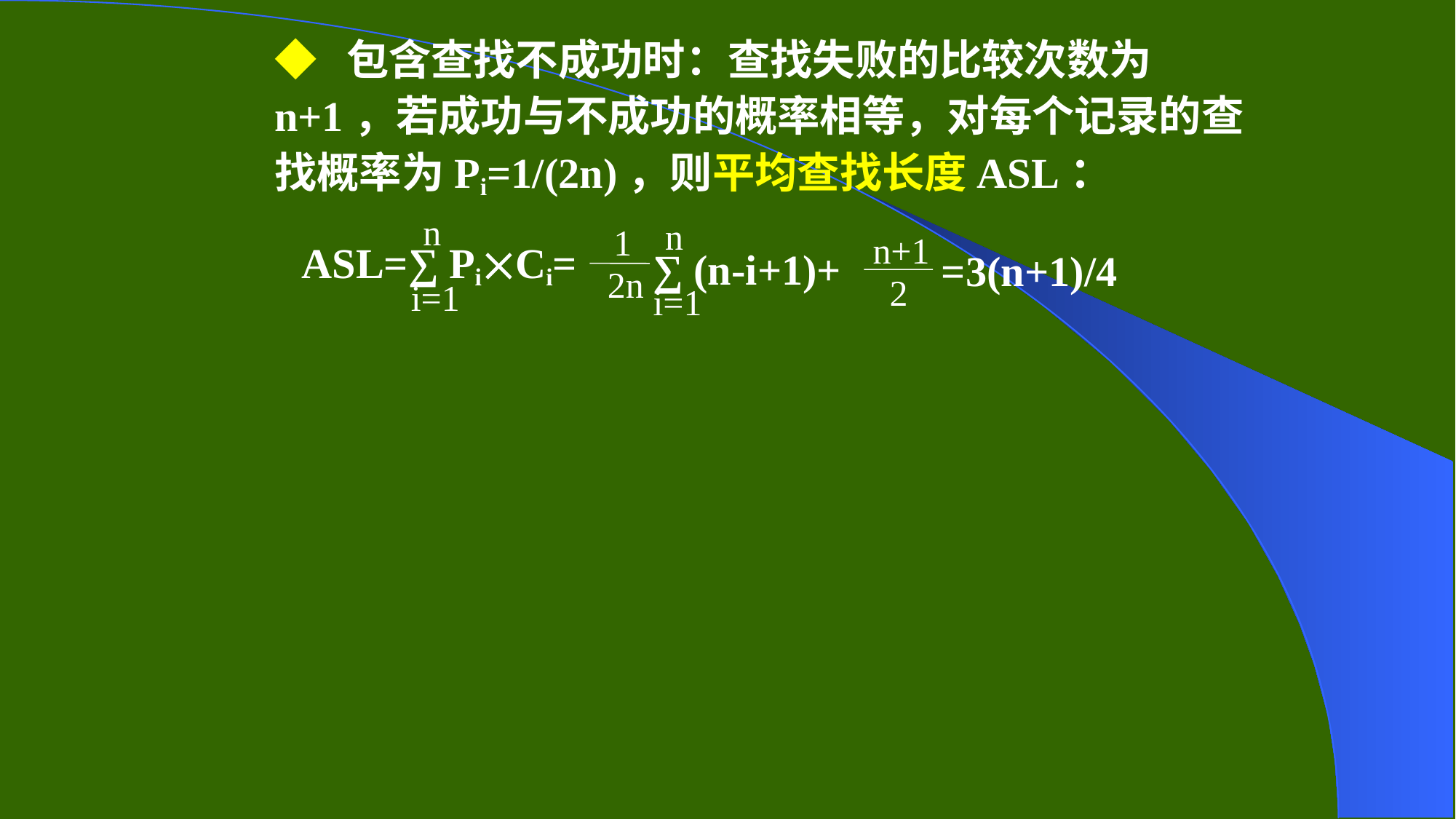

◆  包含查找不成功时：查找失败的比较次数为n+1，若成功与不成功的概率相等，对每个记录的查找概率为Pi=1/(2n)，则平均查找长度ASL：
n
ASL=∑ Pi×Ci=
i=1
n
1

2n
∑ (n-i+1)+
i=1
n+1

2
=3(n+1)/4